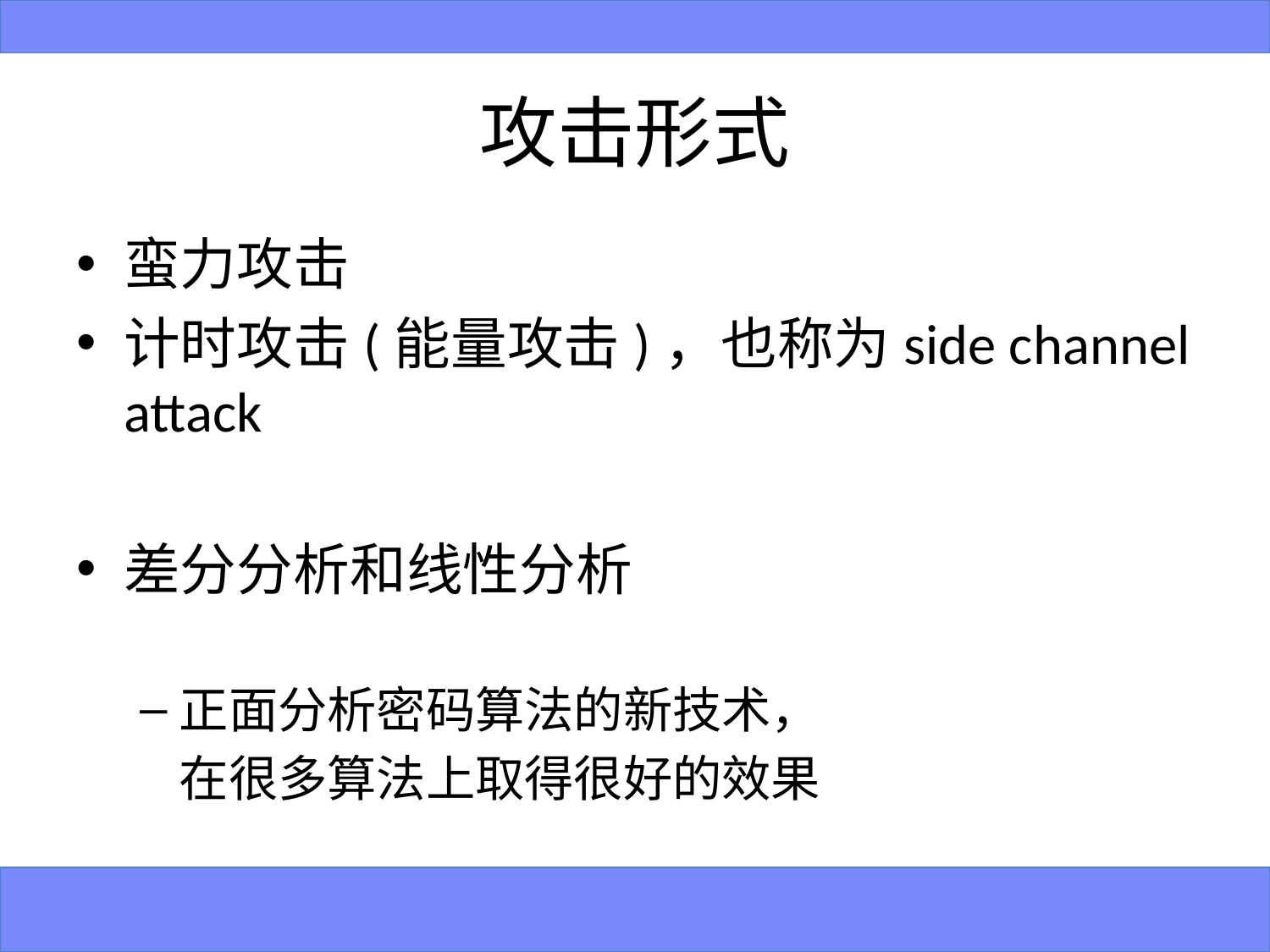

# 攻击形式
蛮力攻击
计时攻击(能量攻击)，也称为side channel attack

差分分析和线性分析

正面分析密码算法的新技术，
	在很多算法上取得很好的效果